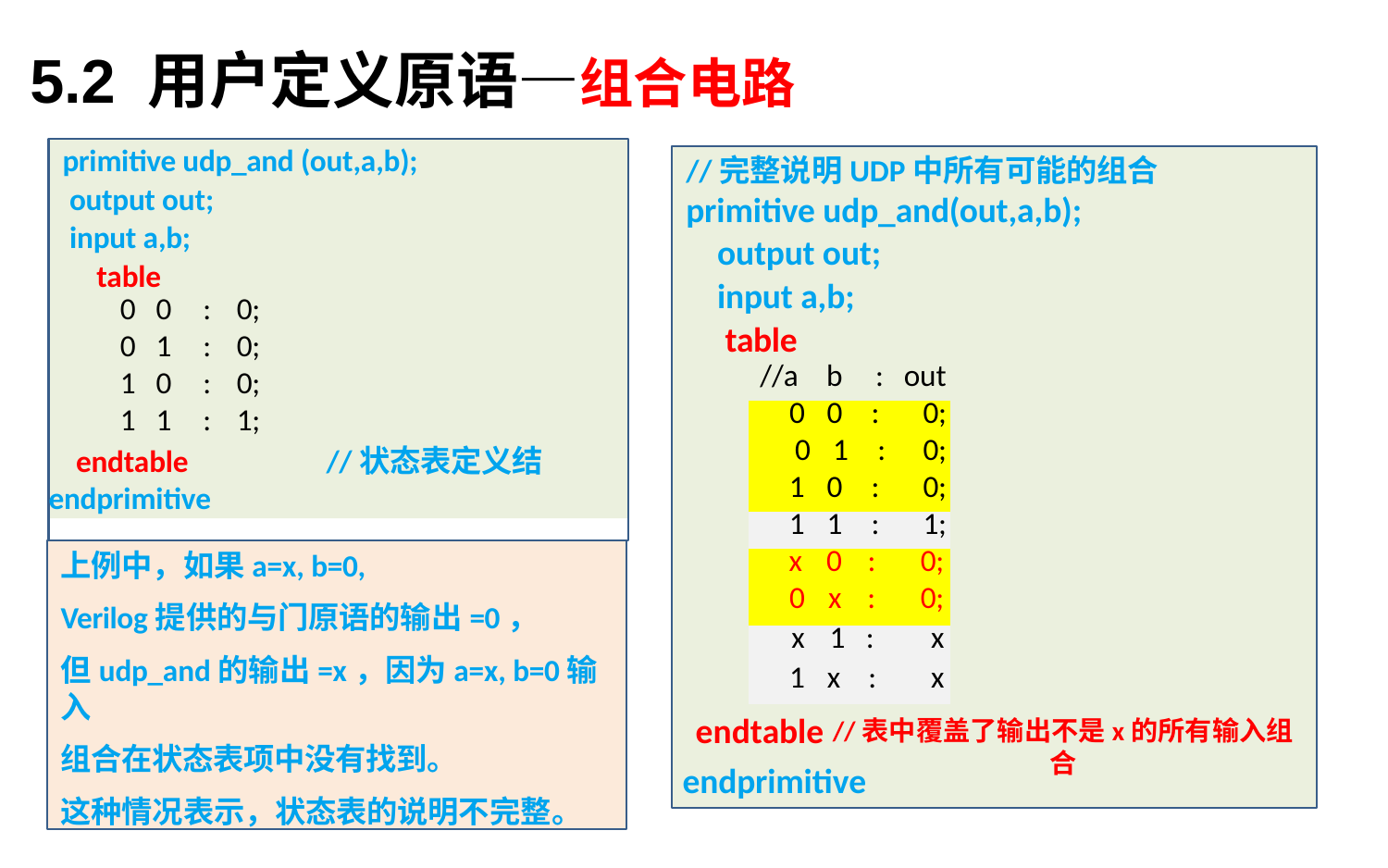

5.2 用户定义原语—组合电路

primitive udp_and (out,a,b);
 output out;
 input a,b;
     table

//完整说明UDP中所有可能的组合  primitive udp_and(out,a,b);
    output out;
    input a,b;
     table
| 0 | 0 : | 0; |
| --- | --- | --- |
| 0 | 1 : | 0; |
| 1 | 0 : | 0; |
| 1 | 1 : | 1; |
| //a | b : | out |
| --- | --- | --- |
| 0 | 0 : | 0; |
| 0 | 1 : | 0; |
| 1 | 0 : | 0; |
| 1 | 1 : | 1; |
| x | 0 : | 0; |
| 0 | x : | 0; |
| x | 1 : | x |
| 1 | x : | x |
    endtable	//状态表定义结endprimitive
上例中，如果a=x, b=0,
Verilog提供的与门原语的输出=0，
但udp_and的输出=x，因为a=x, b=0输入
组合在状态表项中没有找到。
这种情况表示，状态表的说明不完整。
endtable
//表中覆盖了输出不是x的所有输入组合
endprimitive